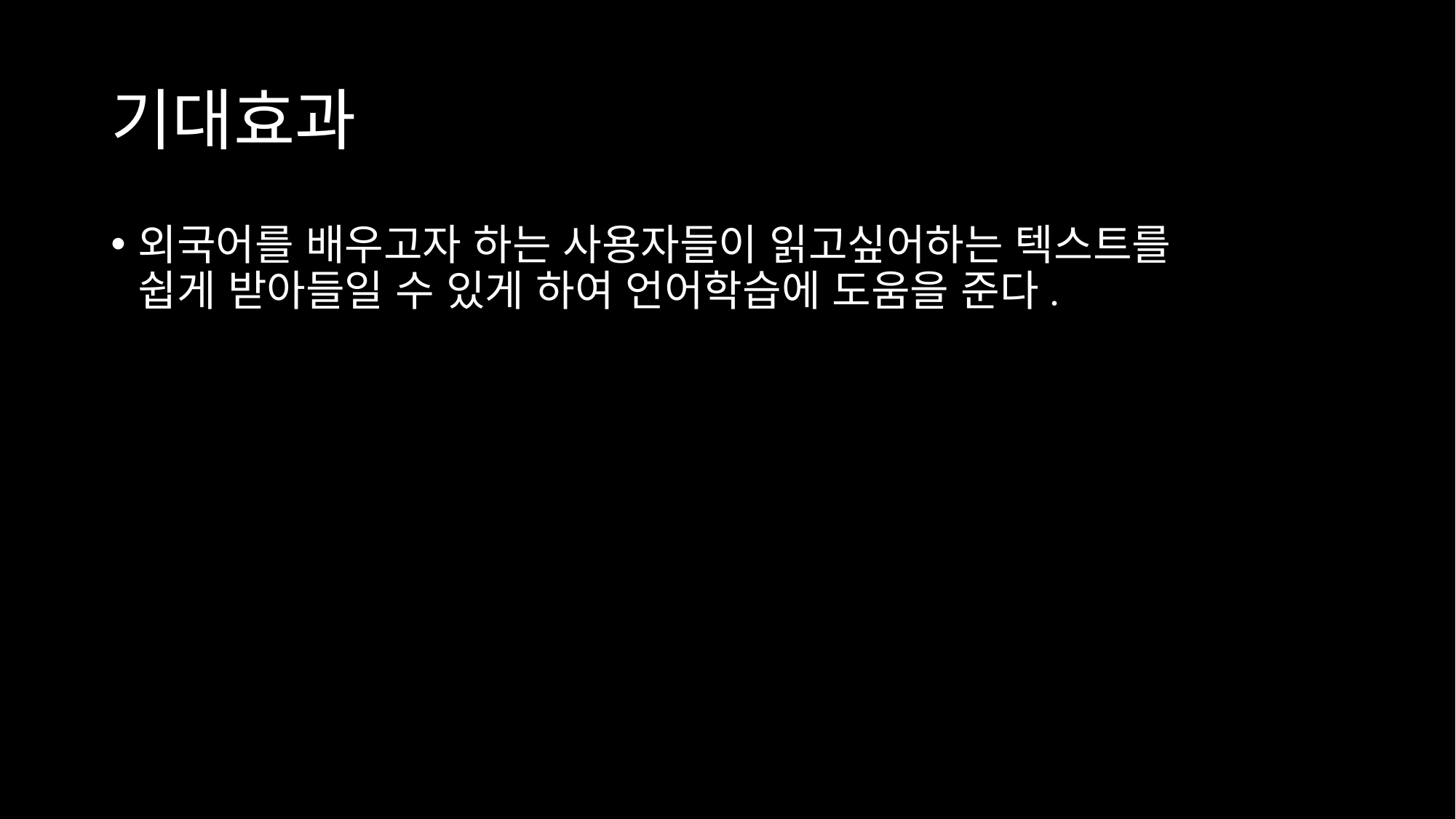

# 기대효과
외국어를 배우고자 하는 사용자들이 읽고싶어하는 텍스트를
쉽게 받아들일 수 있게 하여 언어학습에 도움을 준다.